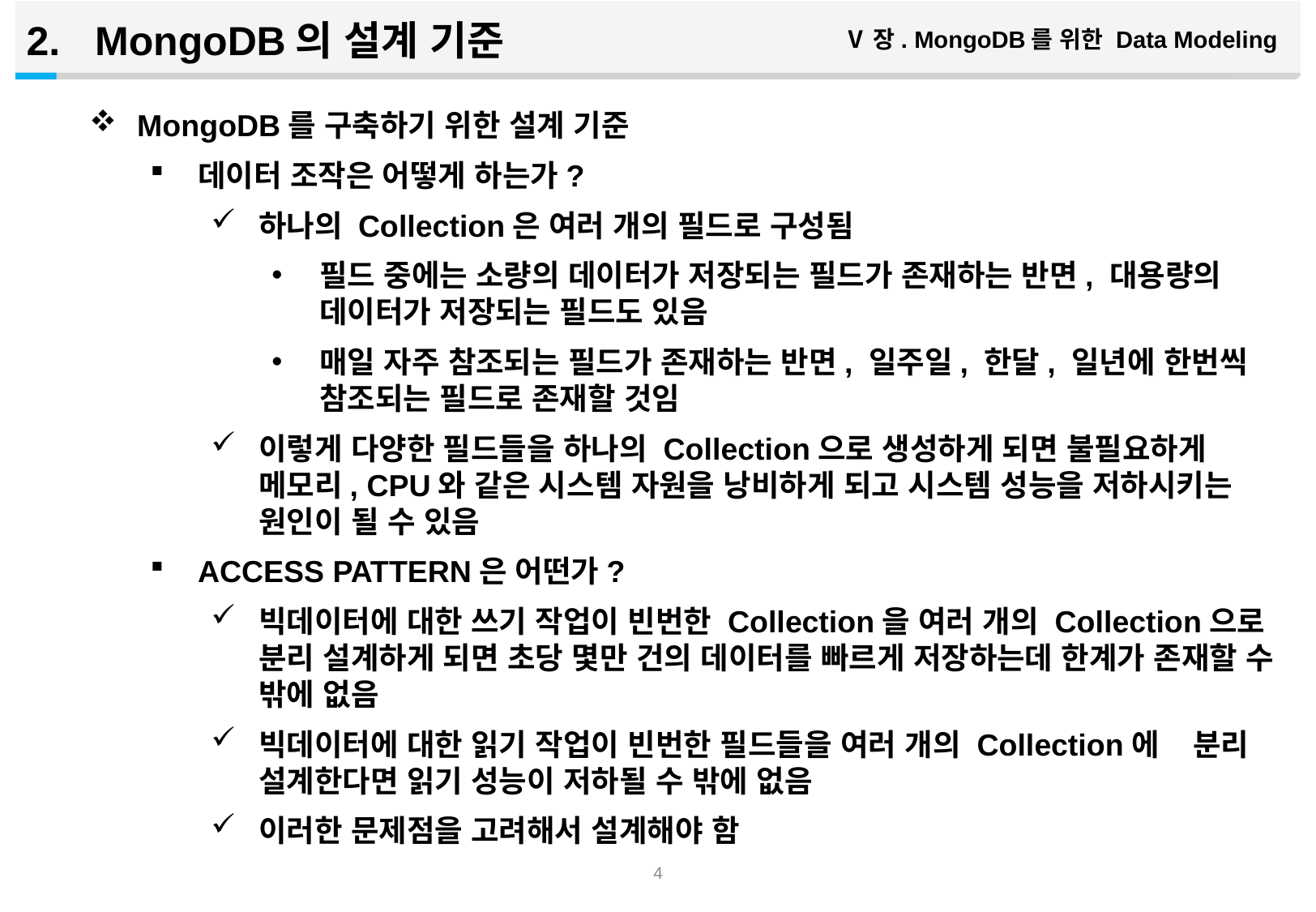

MongoDB의 설계 기준
Ⅴ장. MongoDB를 위한 Data Modeling
MongoDB를 구축하기 위한 설계 기준
데이터 조작은 어떻게 하는가?
하나의 Collection은 여러 개의 필드로 구성됨
필드 중에는 소량의 데이터가 저장되는 필드가 존재하는 반면, 대용량의 데이터가 저장되는 필드도 있음
매일 자주 참조되는 필드가 존재하는 반면, 일주일, 한달, 일년에 한번씩 참조되는 필드로 존재할 것임
이렇게 다양한 필드들을 하나의 Collection으로 생성하게 되면 불필요하게 메모리, CPU와 같은 시스템 자원을 낭비하게 되고 시스템 성능을 저하시키는 원인이 될 수 있음
ACCESS PATTERN은 어떤가?
빅데이터에 대한 쓰기 작업이 빈번한 Collection을 여러 개의 Collection으로 분리 설계하게 되면 초당 몇만 건의 데이터를 빠르게 저장하는데 한계가 존재할 수 밖에 없음
빅데이터에 대한 읽기 작업이 빈번한 필드들을 여러 개의 Collection에    분리 설계한다면 읽기 성능이 저하될 수 밖에 없음
이러한 문제점을 고려해서 설계해야 함
4